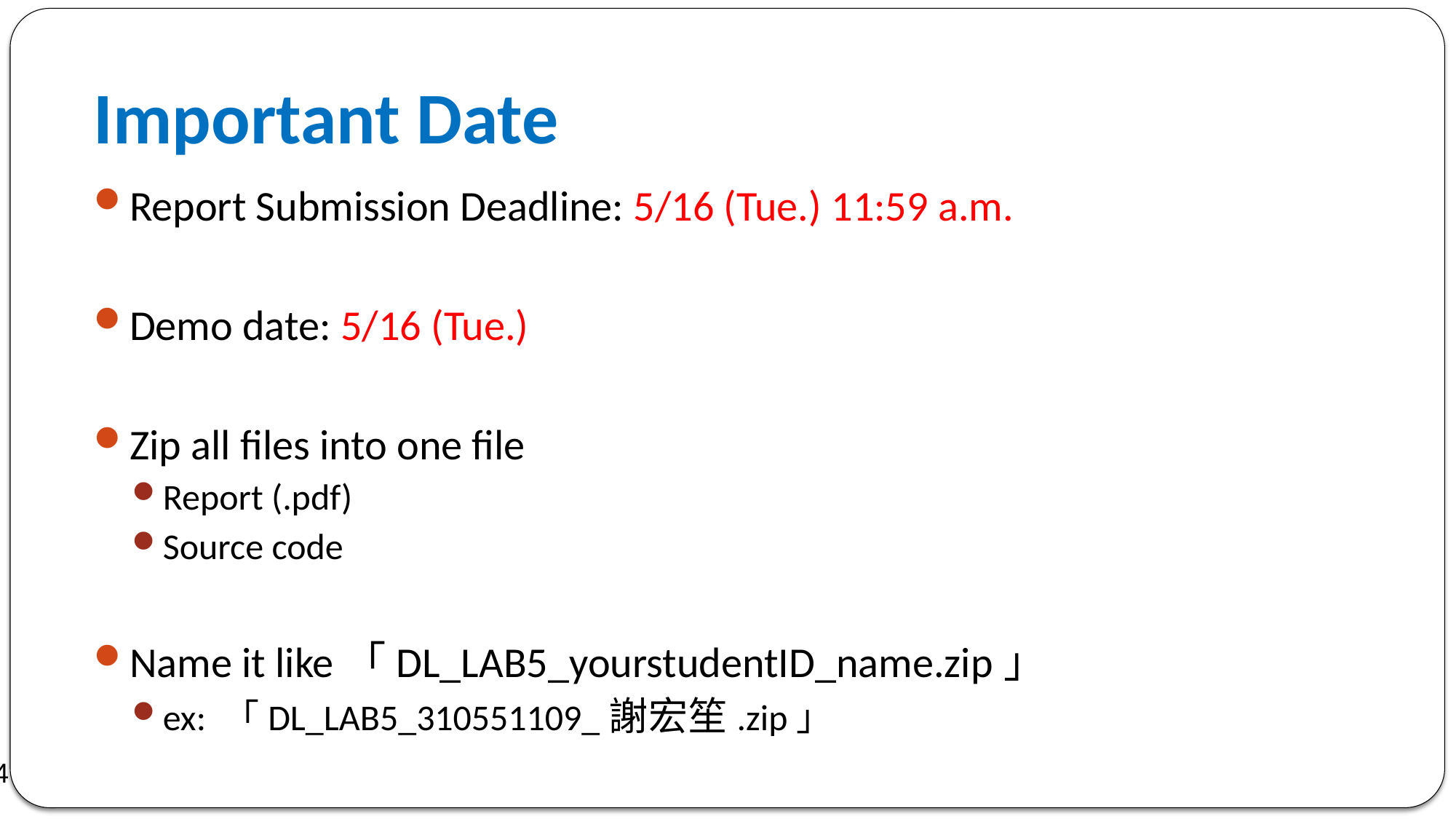

# Important Date
Report Submission Deadline: 5/16 (Tue.) 11:59 a.m.

Demo date: 5/16 (Tue.)

Zip all files into one file
Report (.pdf)
Source code

Name it like「DL_LAB5_yourstudentID_name.zip」
ex: 「DL_LAB5_310551109_謝宏笙.zip」